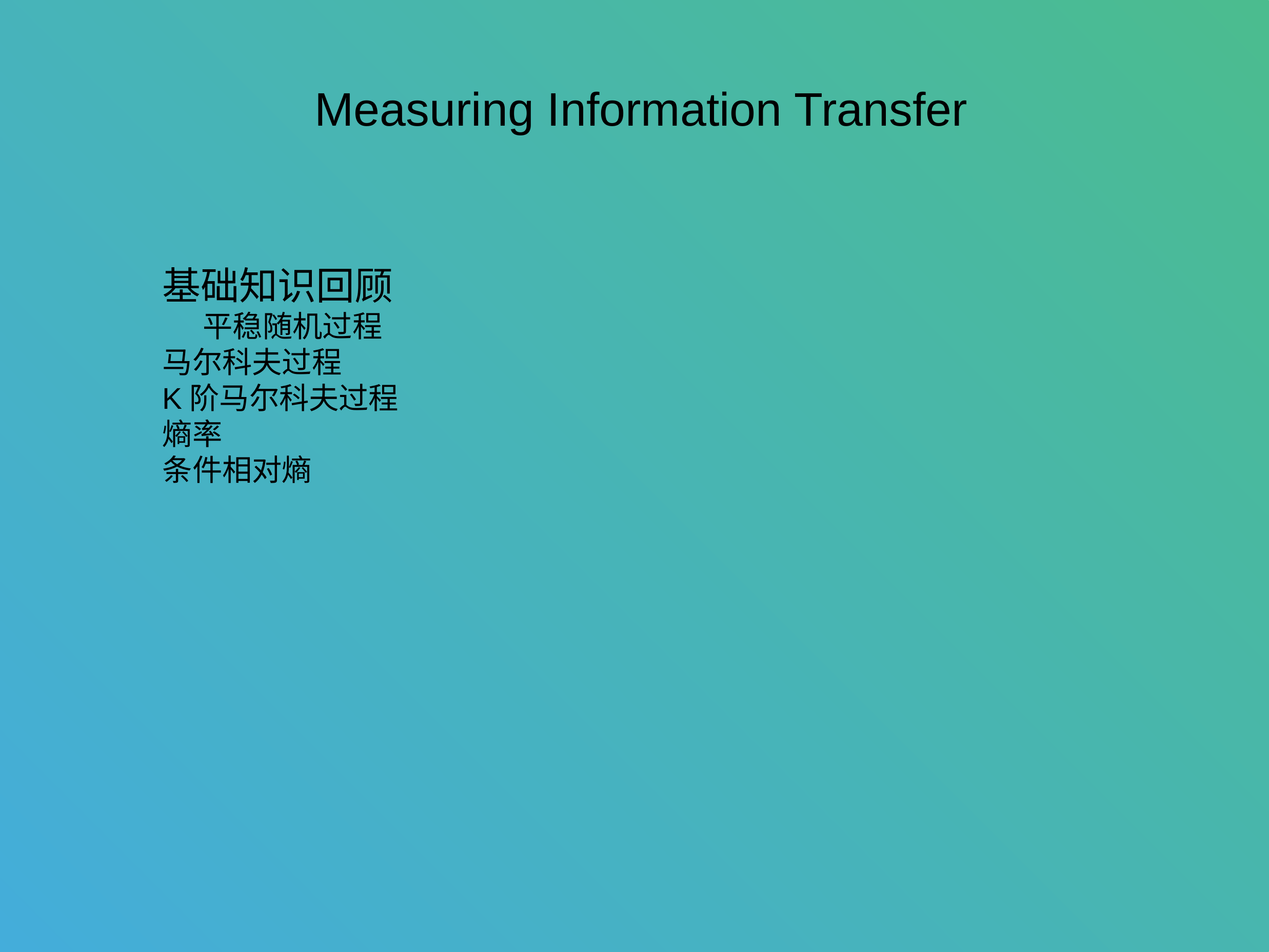

Measuring Information Transfer

基础知识回顾
     平稳随机过程
马尔科夫过程
K阶马尔科夫过程
熵率
条件相对熵